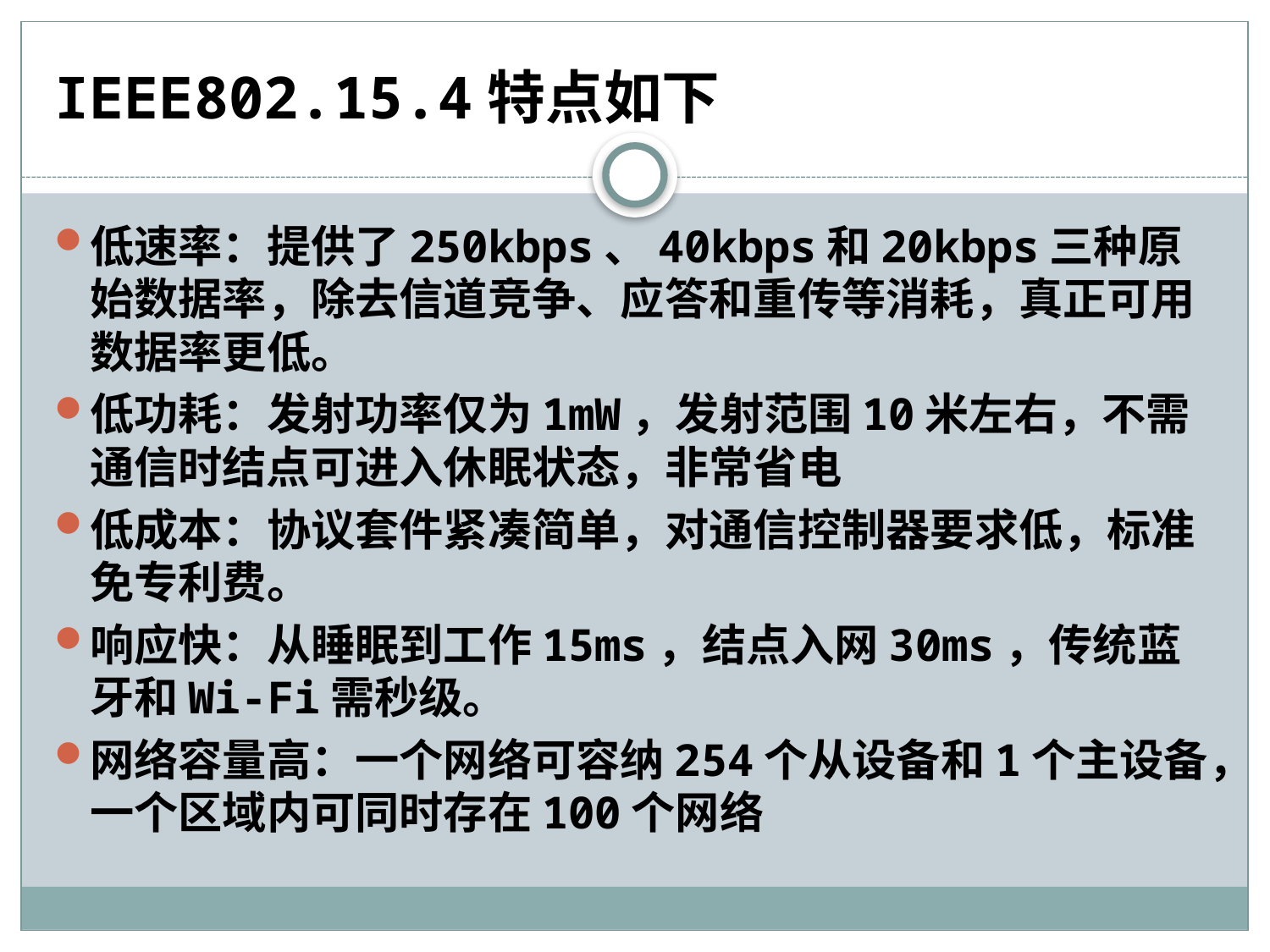

# IEEE802.15.4特点如下
低速率：提供了250kbps、40kbps和20kbps三种原始数据率，除去信道竞争、应答和重传等消耗，真正可用数据率更低。
低功耗：发射功率仅为1mW，发射范围10米左右，不需通信时结点可进入休眠状态，非常省电
低成本：协议套件紧凑简单，对通信控制器要求低，标准免专利费。
响应快：从睡眠到工作15ms，结点入网30ms，传统蓝牙和Wi-Fi需秒级。
网络容量高：一个网络可容纳254个从设备和1个主设备，一个区域内可同时存在100个网络